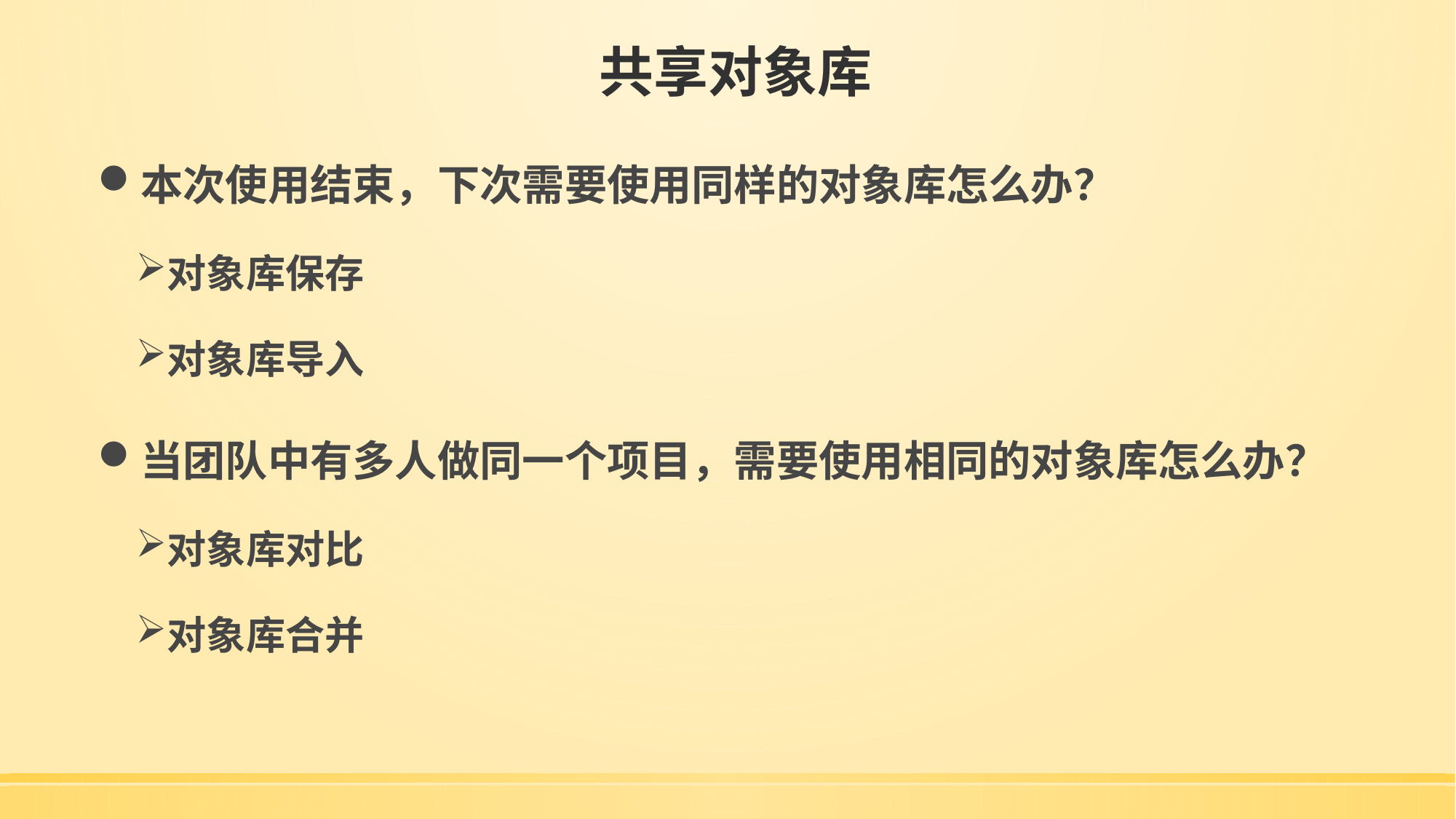

# 共享对象库
本次使用结束，下次需要使用同样的对象库怎么办？
对象库保存
对象库导入
当团队中有多人做同一个项目，需要使用相同的对象库怎么办？
对象库对比
对象库合并